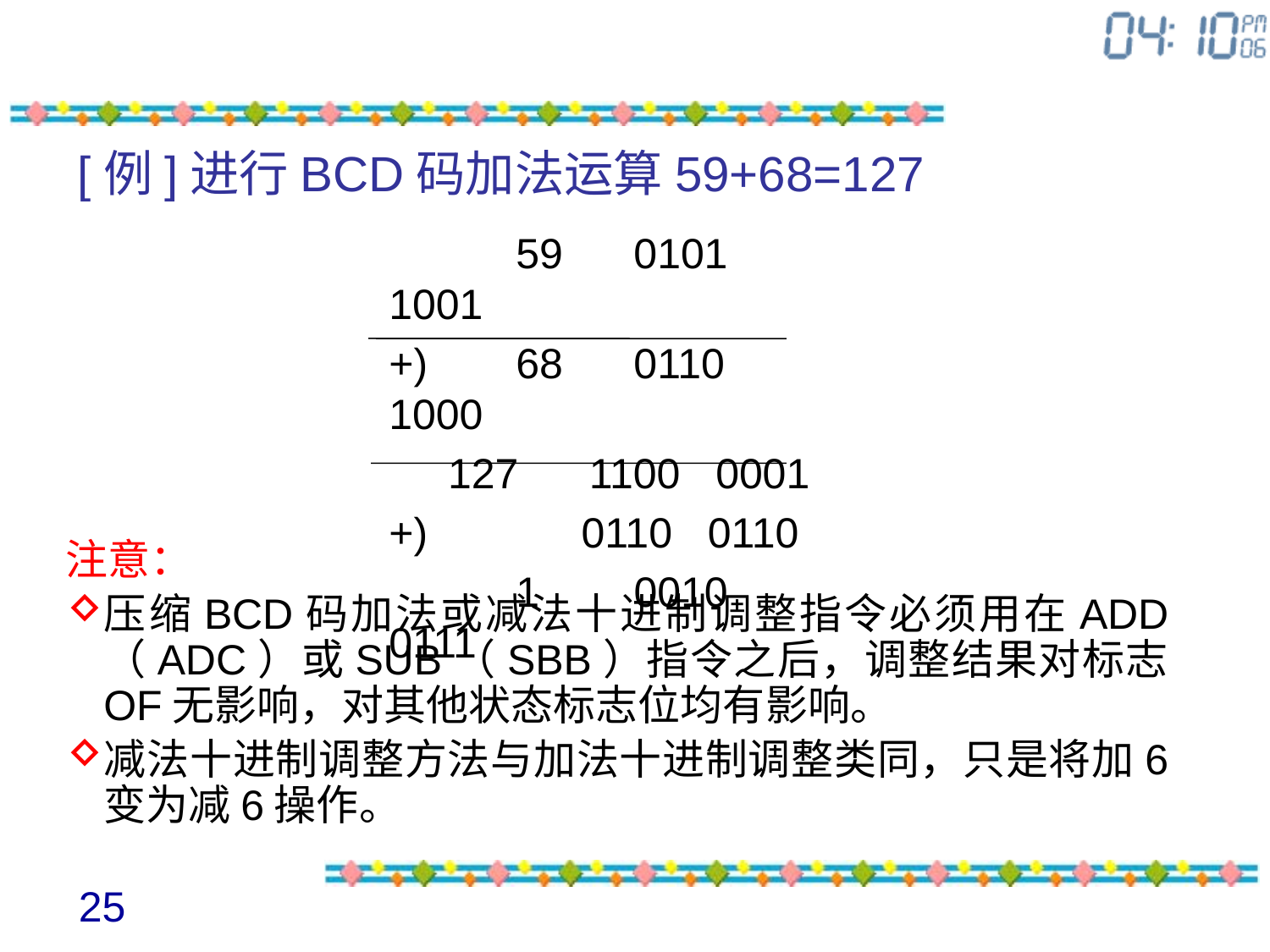

[例]进行BCD码加法运算59+68=127
		59      0101  1001
	+)	68      0110  1000
	     127      1100   0001
	+)             0110   0110
		1        0010  0111

注意：
压缩BCD码加法或减法十进制调整指令必须用在ADD（ADC）或SUB（SBB）指令之后，调整结果对标志OF无影响，对其他状态标志位均有影响。
减法十进制调整方法与加法十进制调整类同，只是将加6变为减6操作。